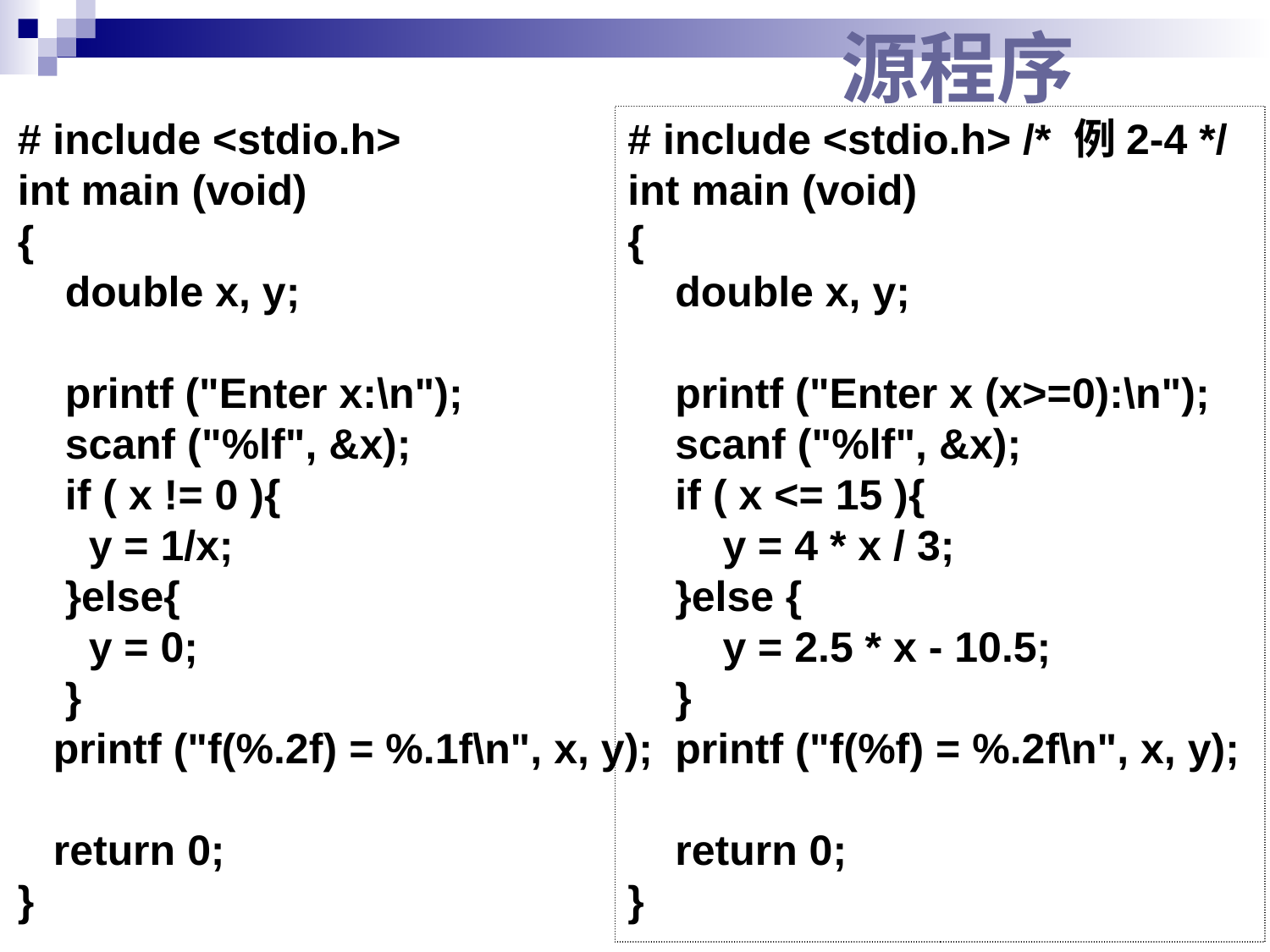

# 源程序
# include <stdio.h>
int main (void)
{
    double x, y;

    printf ("Enter x:\n");
    scanf ("%lf", &x);
    if ( x != 0 ){
      y = 1/x;
    }else{
      y = 0;
    }
   printf ("f(%.2f) = %.1f\n", x, y);

   return 0;
}
# include <stdio.h> /* 例2-4 */
int main (void)
{
    double x, y;

    printf ("Enter x (x>=0):\n");
    scanf ("%lf", &x);
    if ( x <= 15 ){
        y = 4 * x / 3;
    }else {
        y = 2.5 * x - 10.5;
    }
    printf ("f(%f) = %.2f\n", x, y);

    return 0;
}